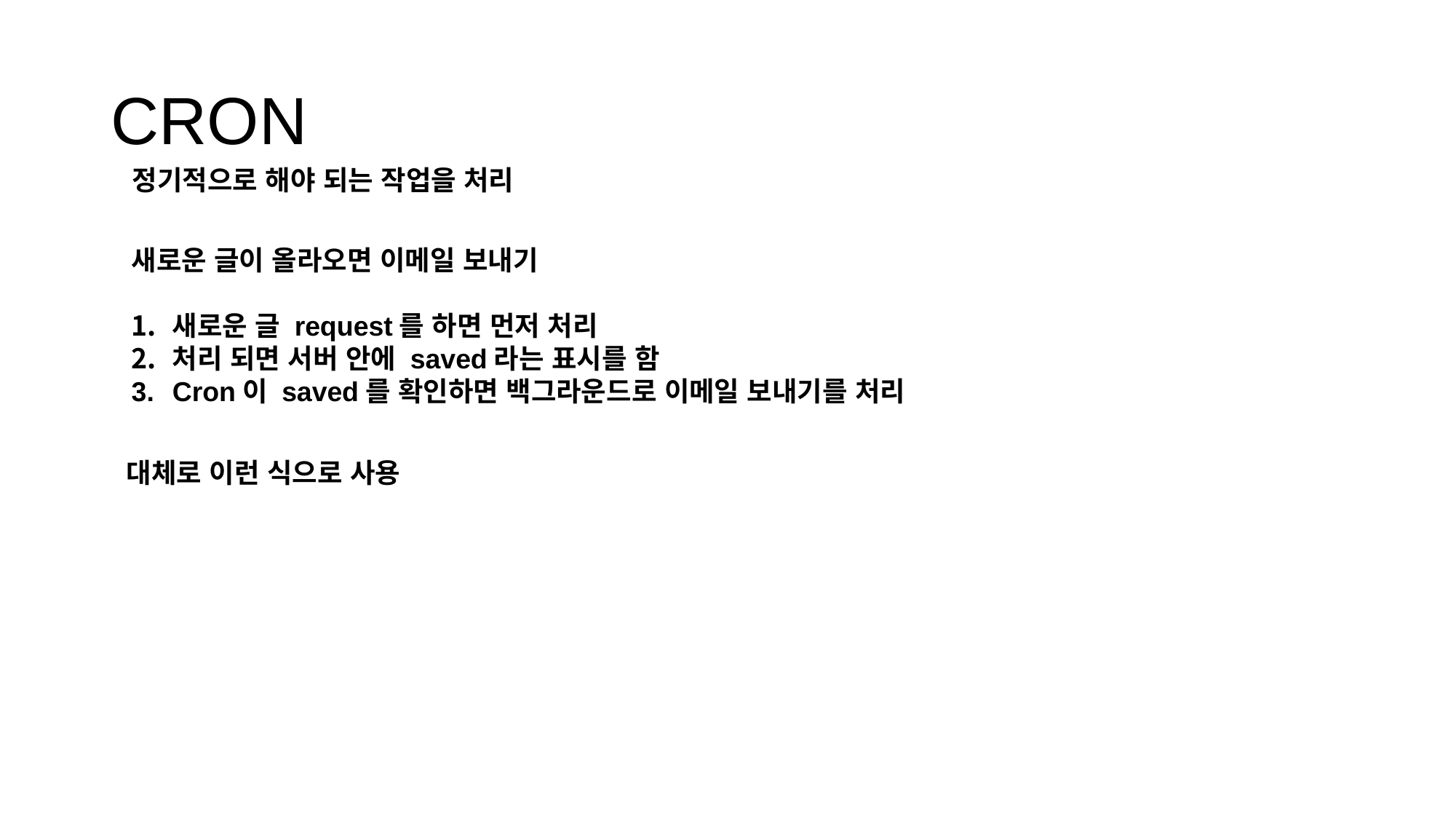

# CRON
정기적으로 해야 되는 작업을 처리
새로운 글이 올라오면 이메일 보내기

새로운 글 request를 하면 먼저 처리
처리 되면 서버 안에 saved라는 표시를 함
Cron이 saved를 확인하면 백그라운드로 이메일 보내기를 처리
대체로 이런 식으로 사용